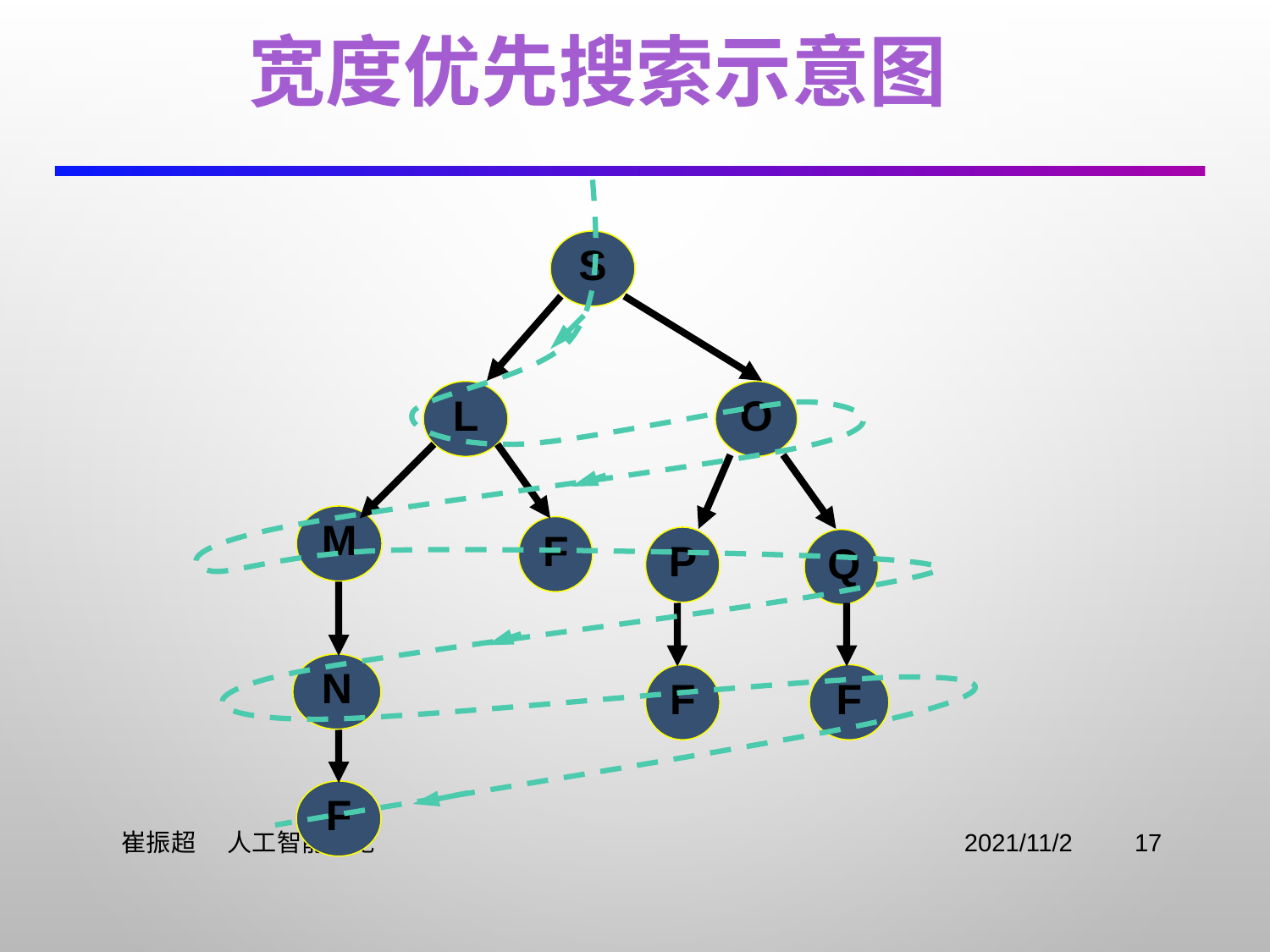

宽度优先搜索示意图

S

L
O

M
F
P
Q

N
F
F

F

 崔振超    人工智能概论
2021/11/2
17